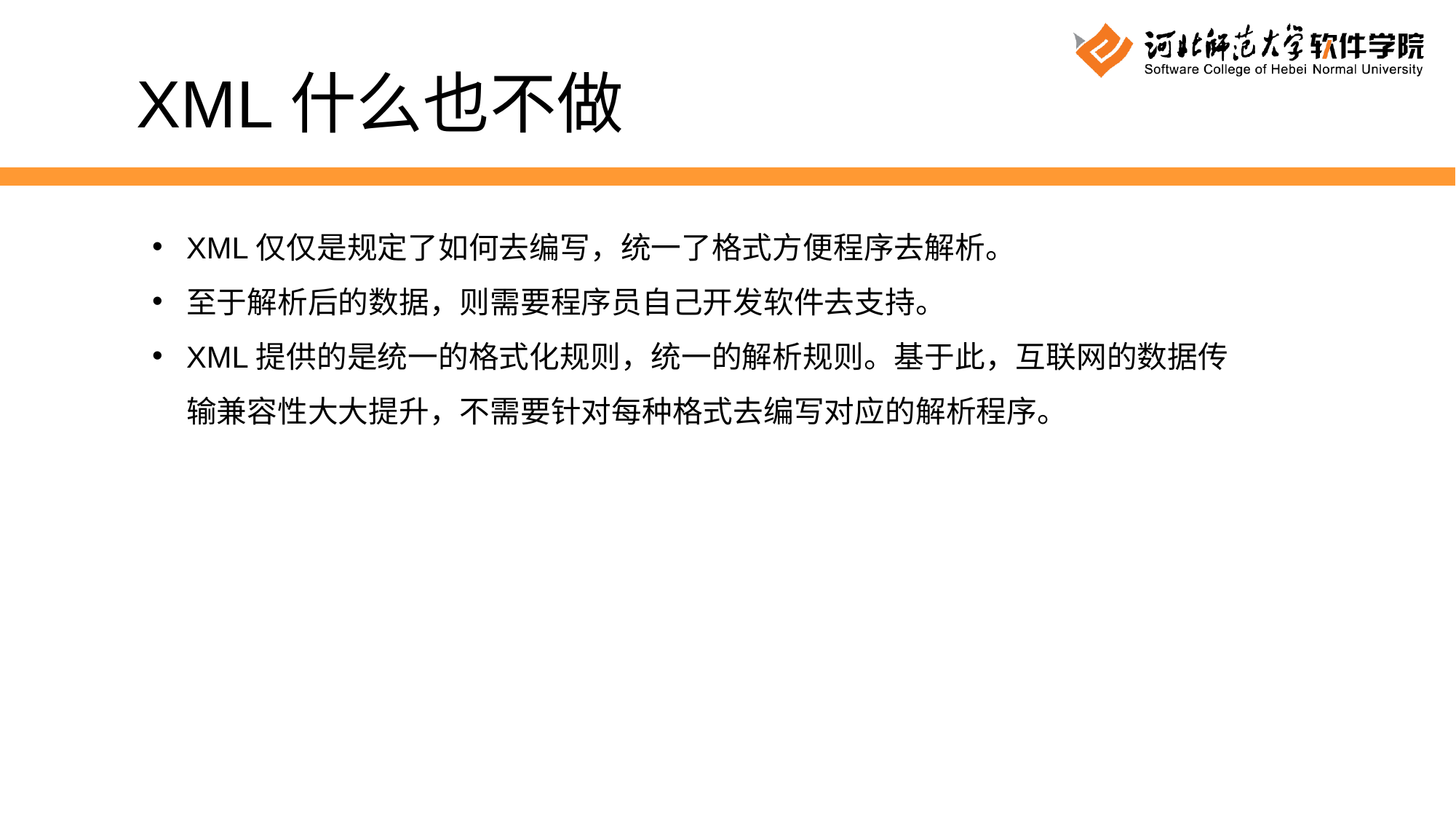

XML什么也不做
XML仅仅是规定了如何去编写，统一了格式方便程序去解析。
至于解析后的数据，则需要程序员自己开发软件去支持。
XML提供的是统一的格式化规则，统一的解析规则。基于此，互联网的数据传输兼容性大大提升，不需要针对每种格式去编写对应的解析程序。